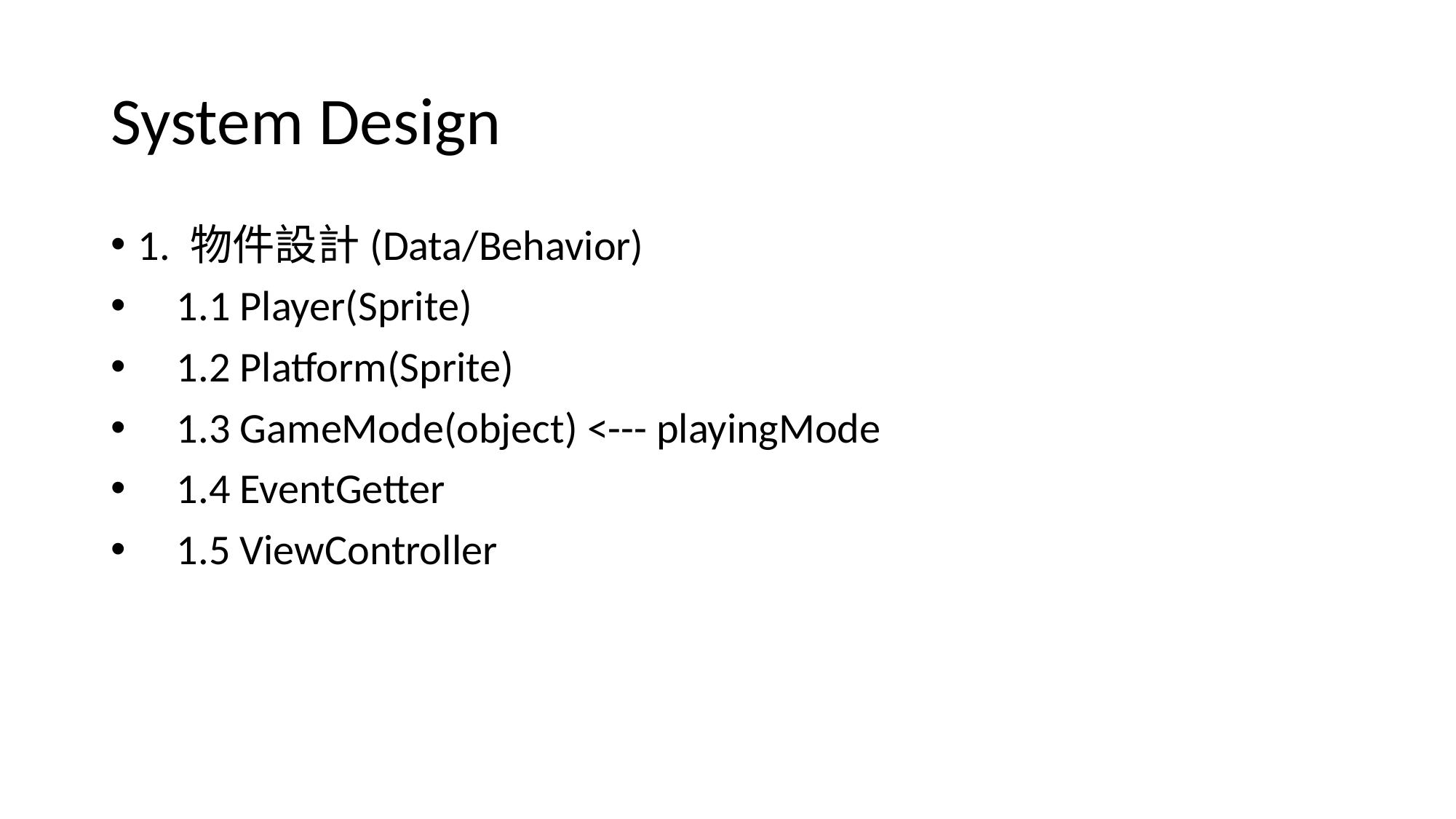

# System Design
1. 物件設計(Data/Behavior)
    1.1 Player(Sprite)
    1.2 Platform(Sprite)
    1.3 GameMode(object) <--- playingMode
    1.4 EventGetter
    1.5 ViewController